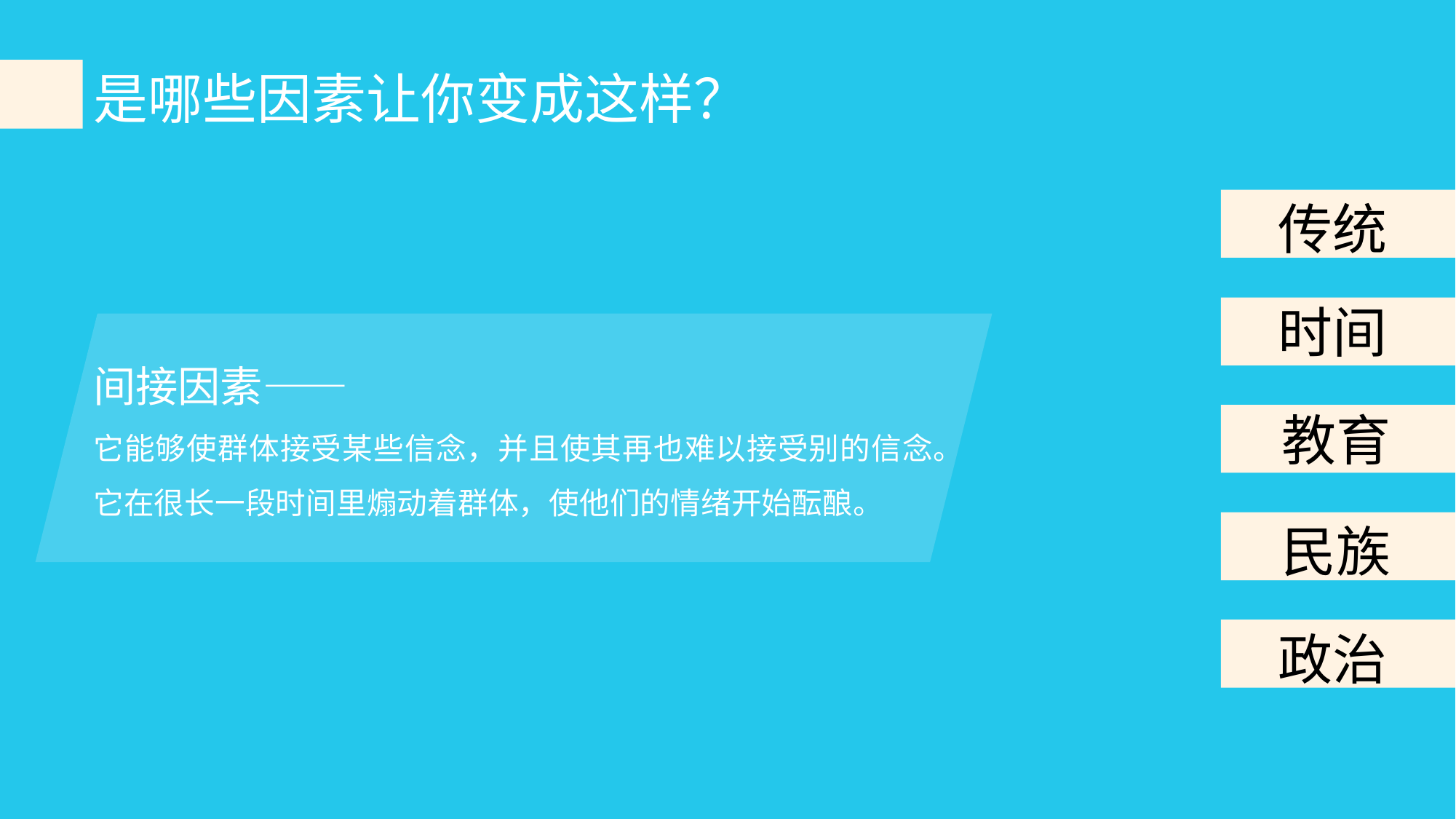

是哪些因素让你变成这样？

传统
时间

间接因素——
它能够使群体接受某些信念，并且使其再也难以接受别的信念。它在很长一段时间里煽动着群体，使他们的情绪开始酝酿。
教育

民族

政治